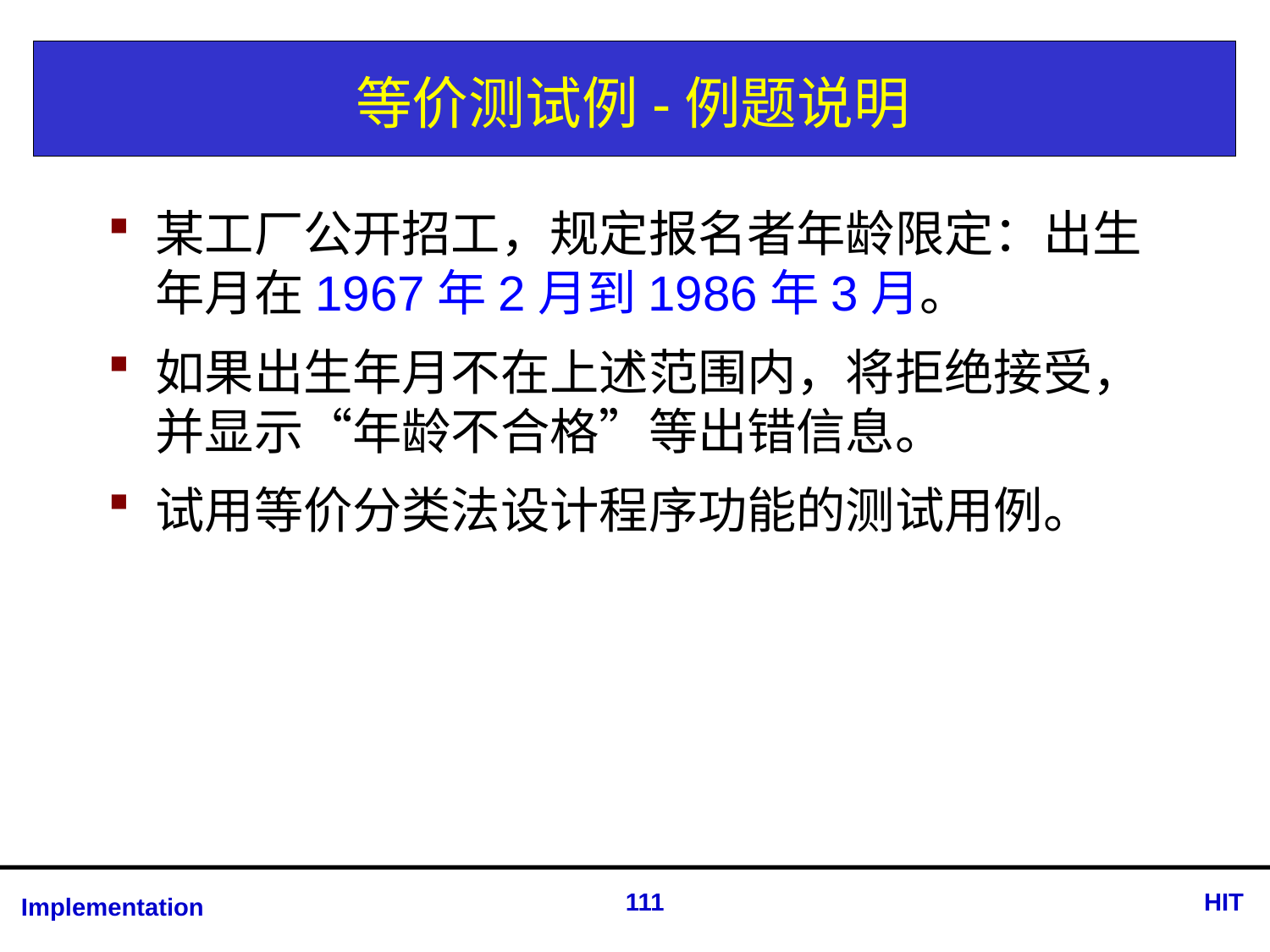

# 等价测试例-例题说明
某工厂公开招工，规定报名者年龄限定：出生年月在1967年2月到1986年3月。
如果出生年月不在上述范围内，将拒绝接受，并显示“年龄不合格”等出错信息。
试用等价分类法设计程序功能的测试用例。